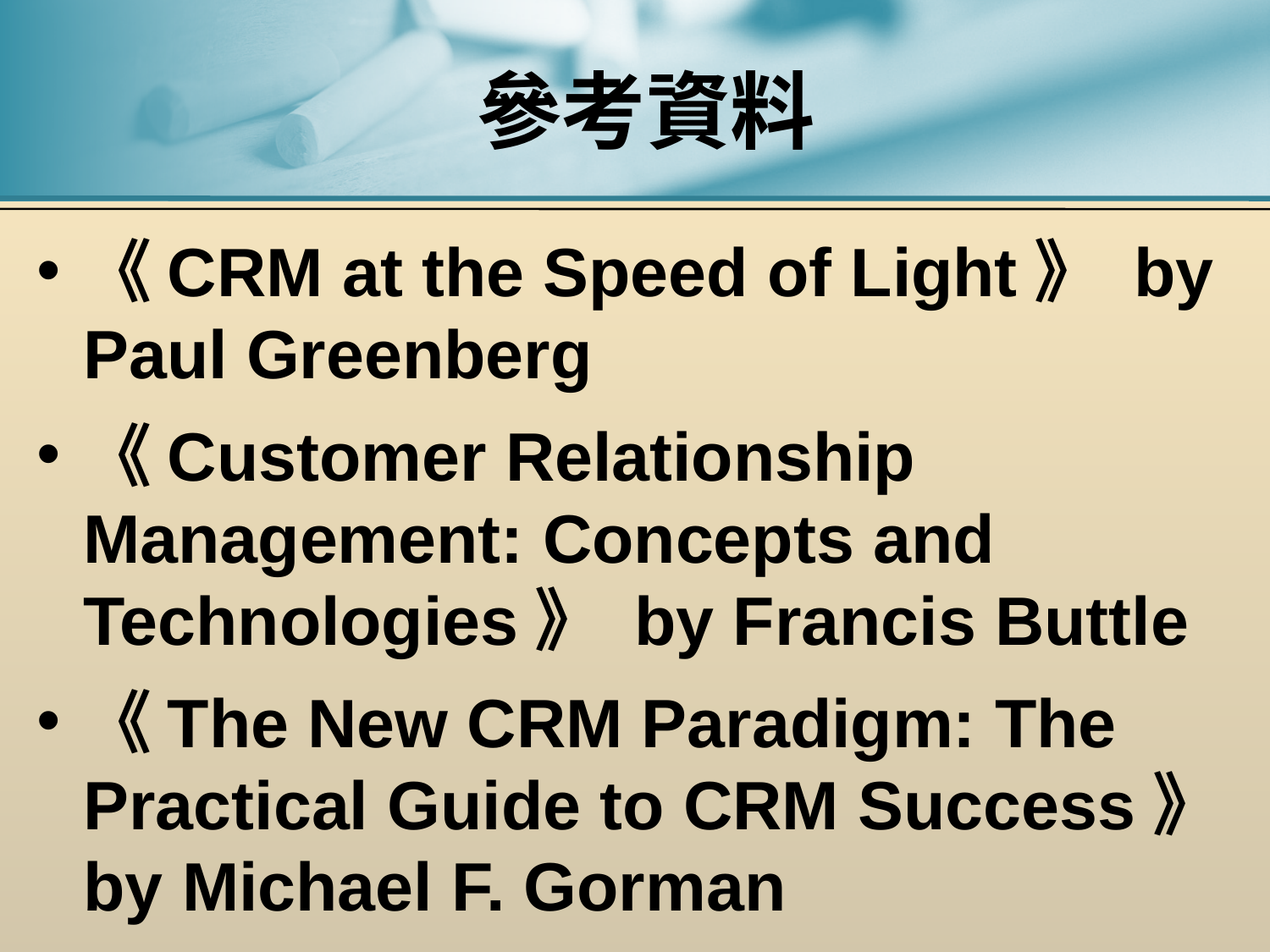

# 參考資料
《CRM at the Speed of Light》 by Paul Greenberg
《Customer Relationship Management: Concepts and Technologies》 by Francis Buttle
《The New CRM Paradigm: The Practical Guide to CRM Success》 by Michael F. Gorman